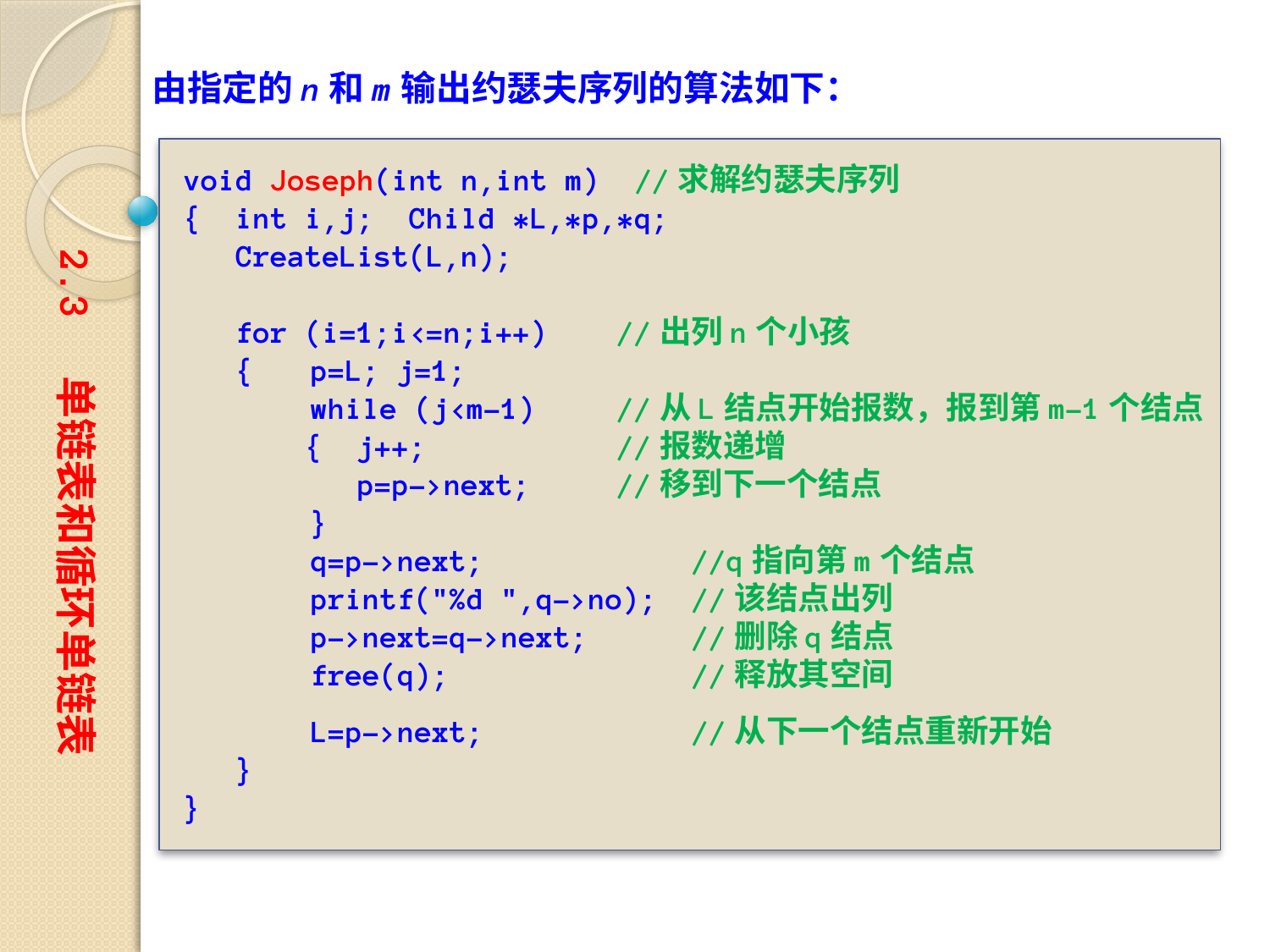

由指定的n和m输出约瑟夫序列的算法如下：
void Joseph(int n,int m)  //求解约瑟夫序列
{  int i,j;  Child *L,*p,*q;
   CreateList(L,n);
   for (i=1;i<=n;i++)	   //出列n个小孩
   {	p=L; j=1;
	while (j<m-1)	   //从L结点开始报数，报到第m-1个结点
       {  j++;		   //报数递增
          p=p->next;	   //移到下一个结点
	}
	q=p->next;		//q指向第m个结点
	printf("%d ",q->no);	//该结点出列
	p->next=q->next;	//删除q结点
	free(q);		//释放其空间
	L=p->next;		//从下一个结点重新开始
   }
}
2.3  单链表和循环单链表